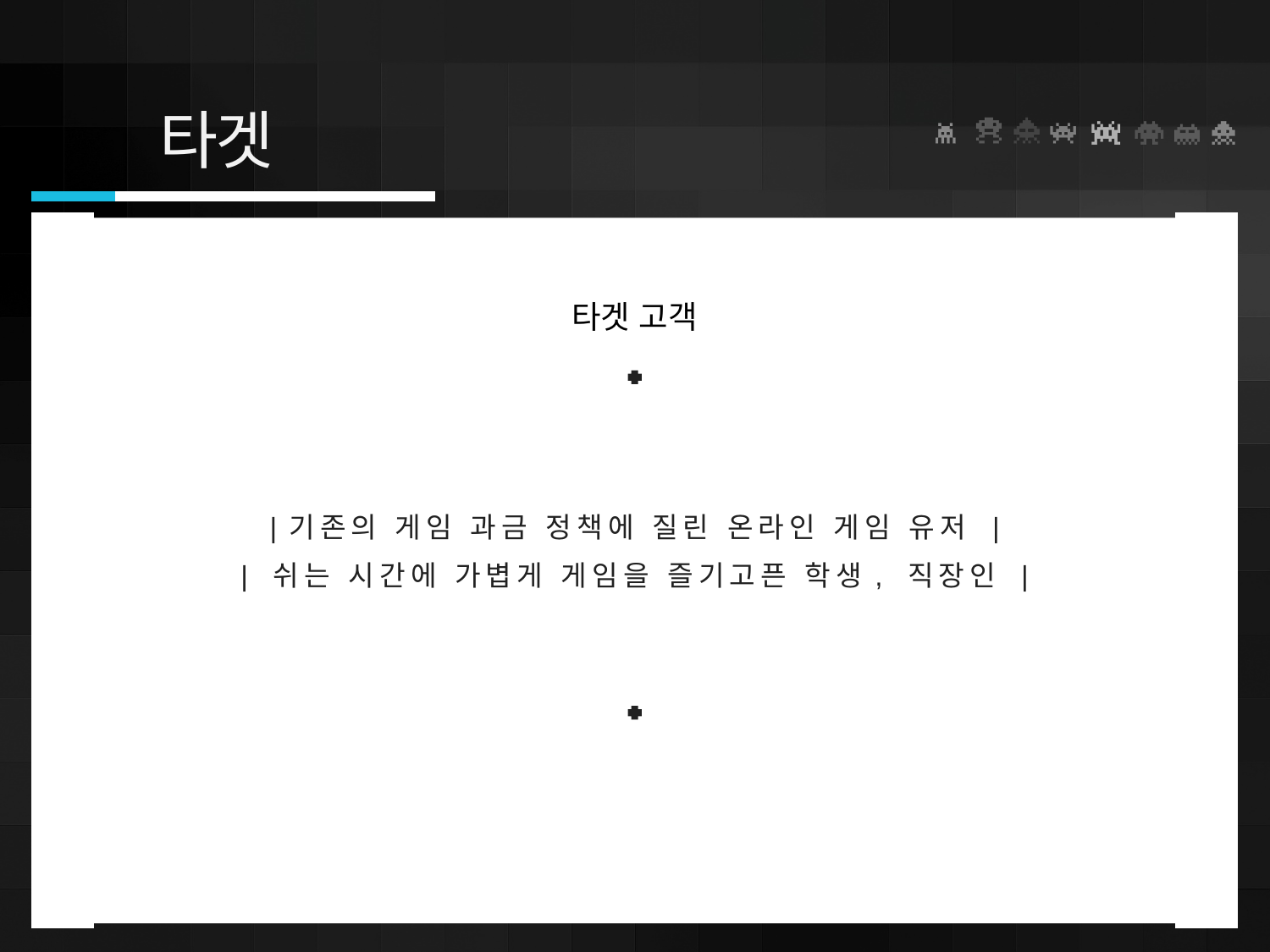

타겟

|기존의 게임 과금 정책에 질린 온라인 게임 유저 |
| 쉬는 시간에 가볍게 게임을 즐기고픈 학생, 직장인 |

타겟 고객